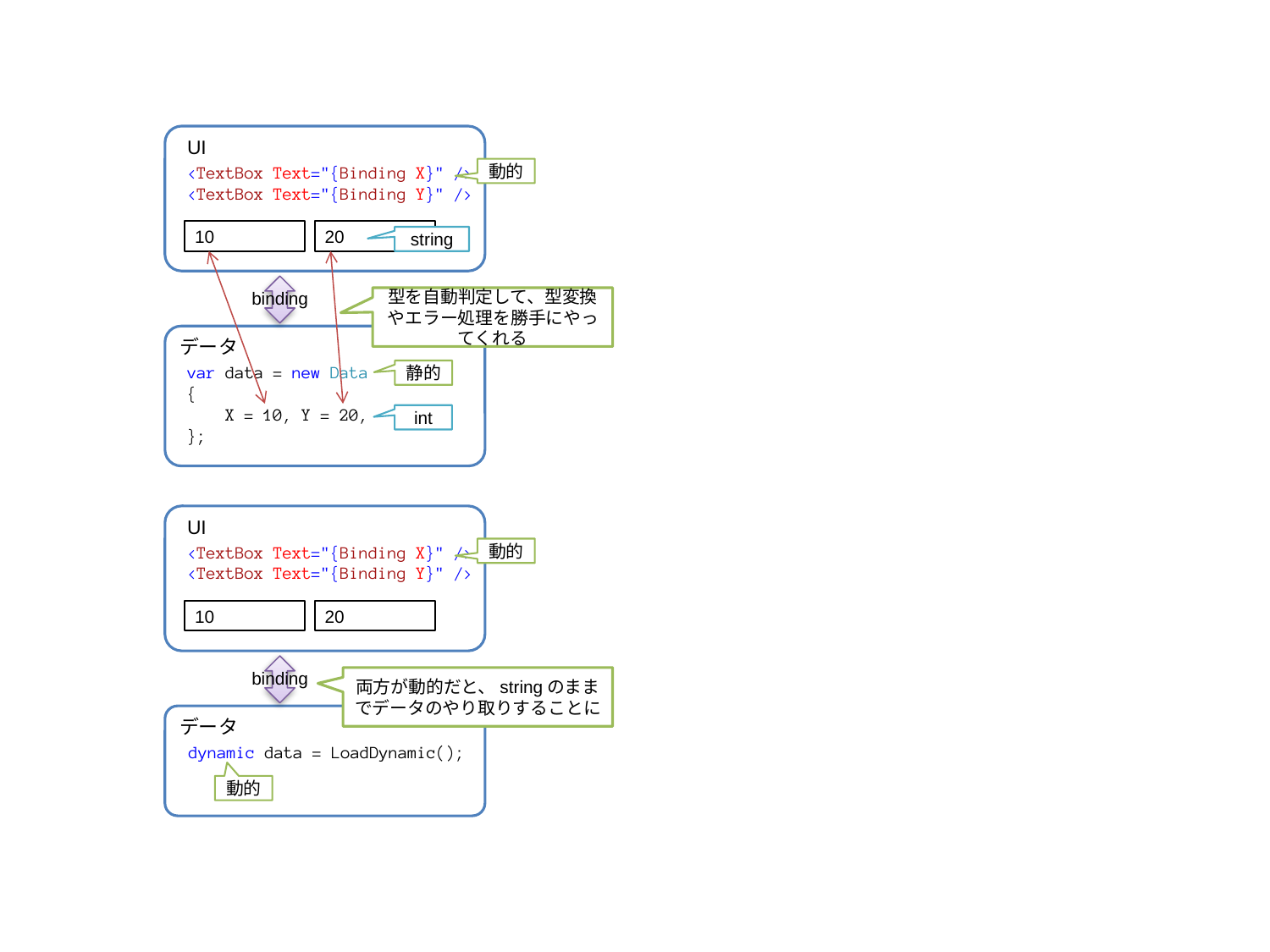

UI
動的
<TextBox Text="{Binding X}" />
<TextBox Text="{Binding Y}" />
10
20
string

binding
型を自動判定して、型変換やエラー処理を勝手にやってくれる

データ
静的
var data = new Data
{
    X = 10, Y = 20,
};
int

UI
動的
<TextBox Text="{Binding X}" />
<TextBox Text="{Binding Y}" />
10
20

binding
両方が動的だと、stringのままでデータのやり取りすることに

データ
dynamic data = LoadDynamic();
動的